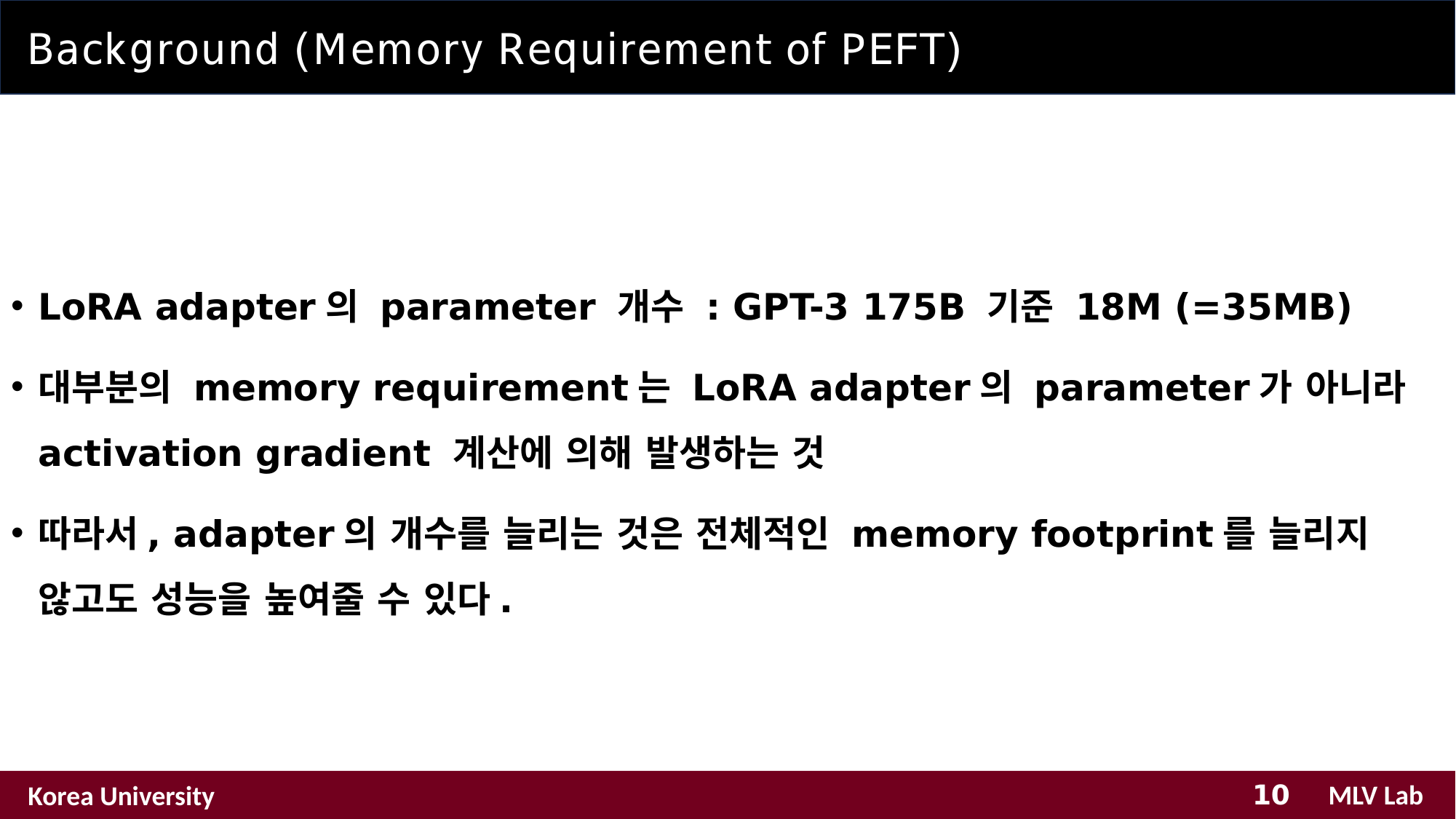

Background (Memory Requirement of PEFT)

LoRA adapter의 parameter 개수 : GPT-3 175B 기준 18M (=35MB)
대부분의 memory requirement는 LoRA adapter의 parameter가 아니라 activation gradient 계산에 의해 발생하는 것
따라서, adapter의 개수를 늘리는 것은 전체적인 memory footprint를 늘리지 않고도 성능을 높여줄 수 있다.

10
MLV Lab
Korea University